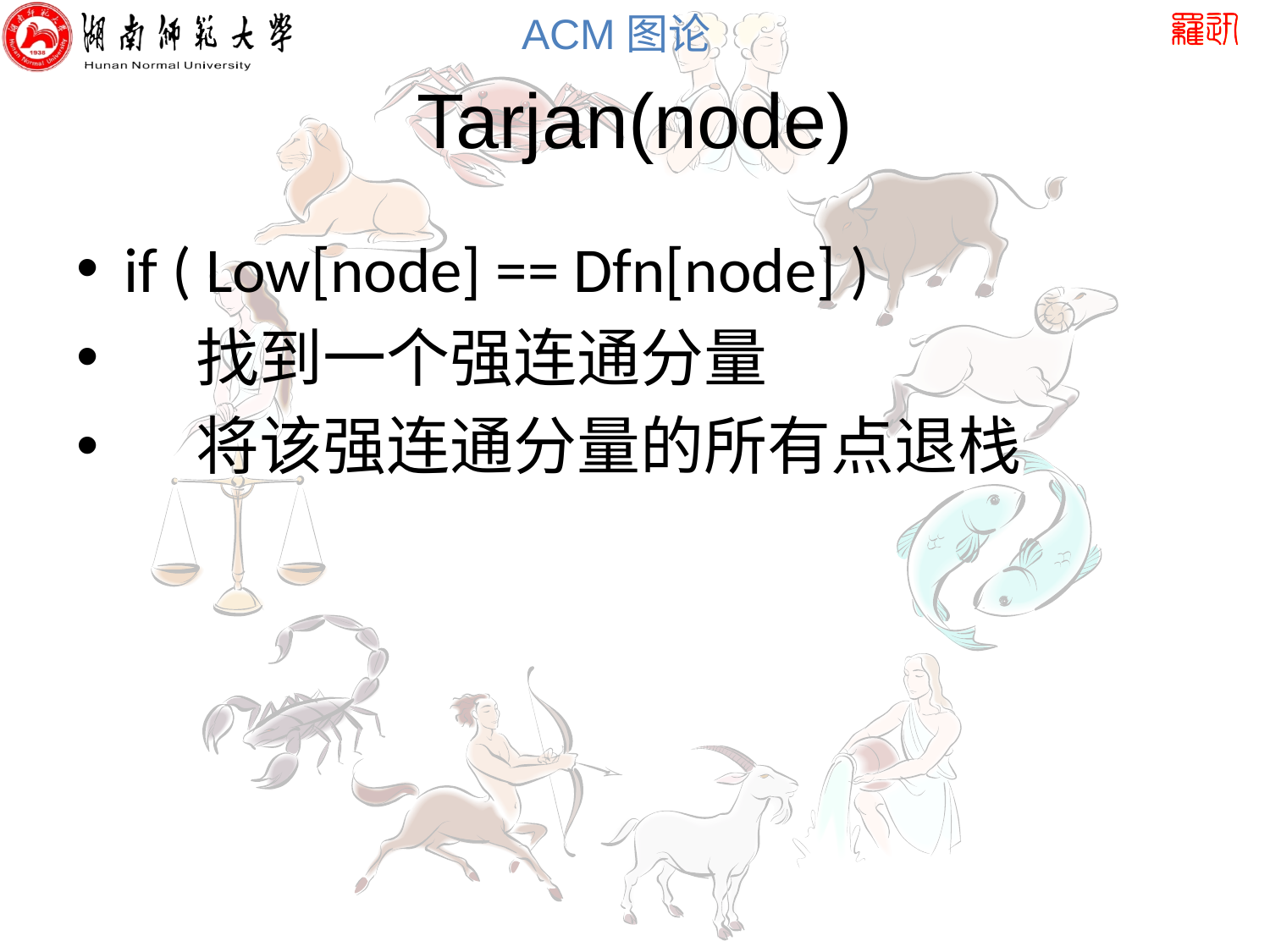

# Tarjan(node)
if ( Low[node] == Dfn[node] )
    找到一个强连通分量
    将该强连通分量的所有点退栈